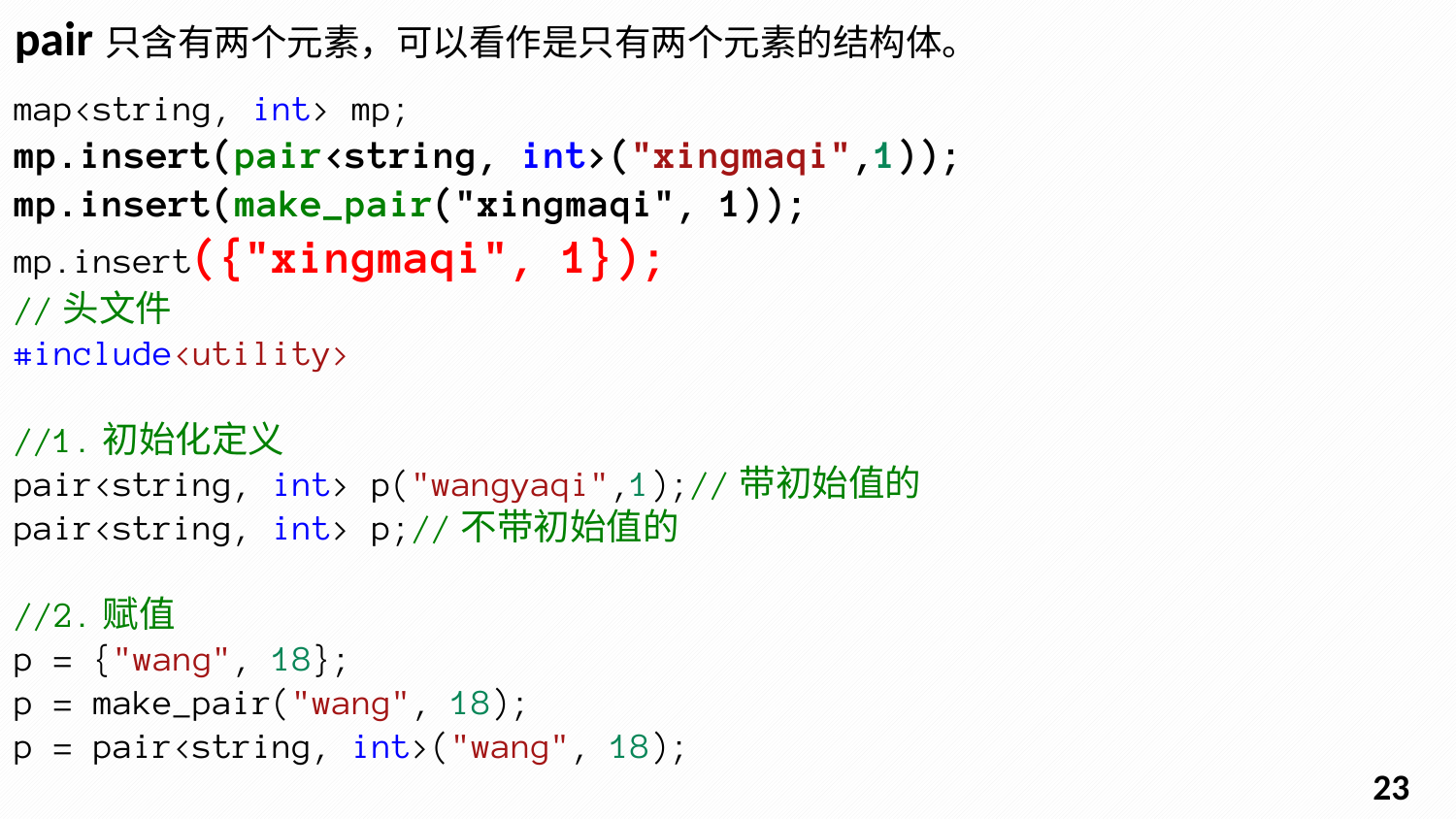

pair只含有两个元素，可以看作是只有两个元素的结构体。
map<string, int> mp;
mp.insert(pair<string, int>("xingmaqi",1));
mp.insert(make_pair("xingmaqi", 1));
mp.insert({"xingmaqi", 1});
//头文件
#include<utility>
//1.初始化定义
pair<string, int> p("wangyaqi",1);//带初始值的
pair<string, int> p;//不带初始值的
//2.赋值
p = {"wang", 18};
p = make_pair("wang", 18);
p = pair<string, int>("wang", 18);
23